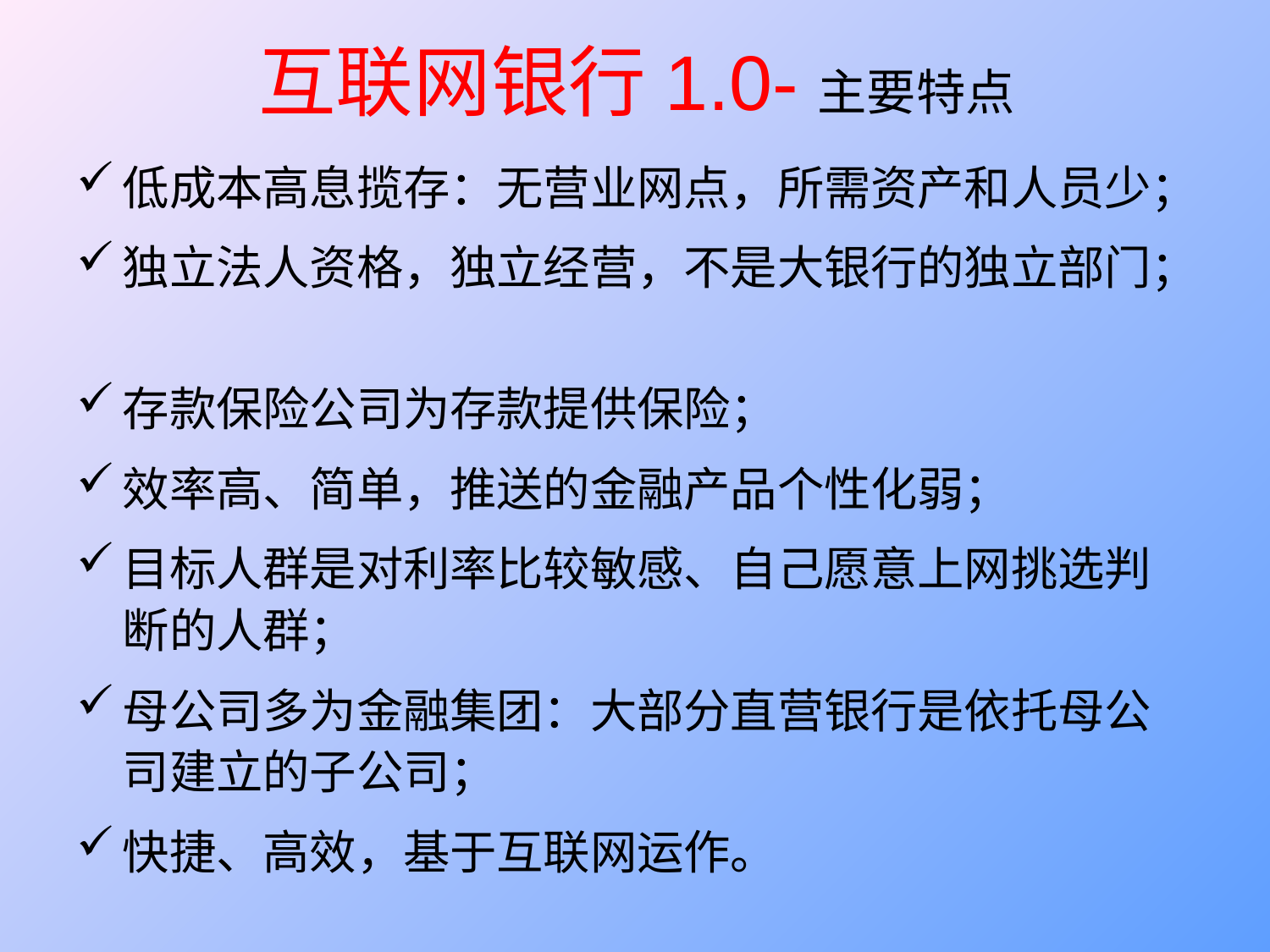

# 互联网银行1.0-主要特点
低成本高息揽存：无营业网点，所需资产和人员少；
独立法人资格，独立经营，不是大银行的独立部门；
存款保险公司为存款提供保险；
效率高、简单，推送的金融产品个性化弱；
目标人群是对利率比较敏感、自己愿意上网挑选判断的人群；
母公司多为金融集团：大部分直营银行是依托母公司建立的子公司；
快捷、高效，基于互联网运作。